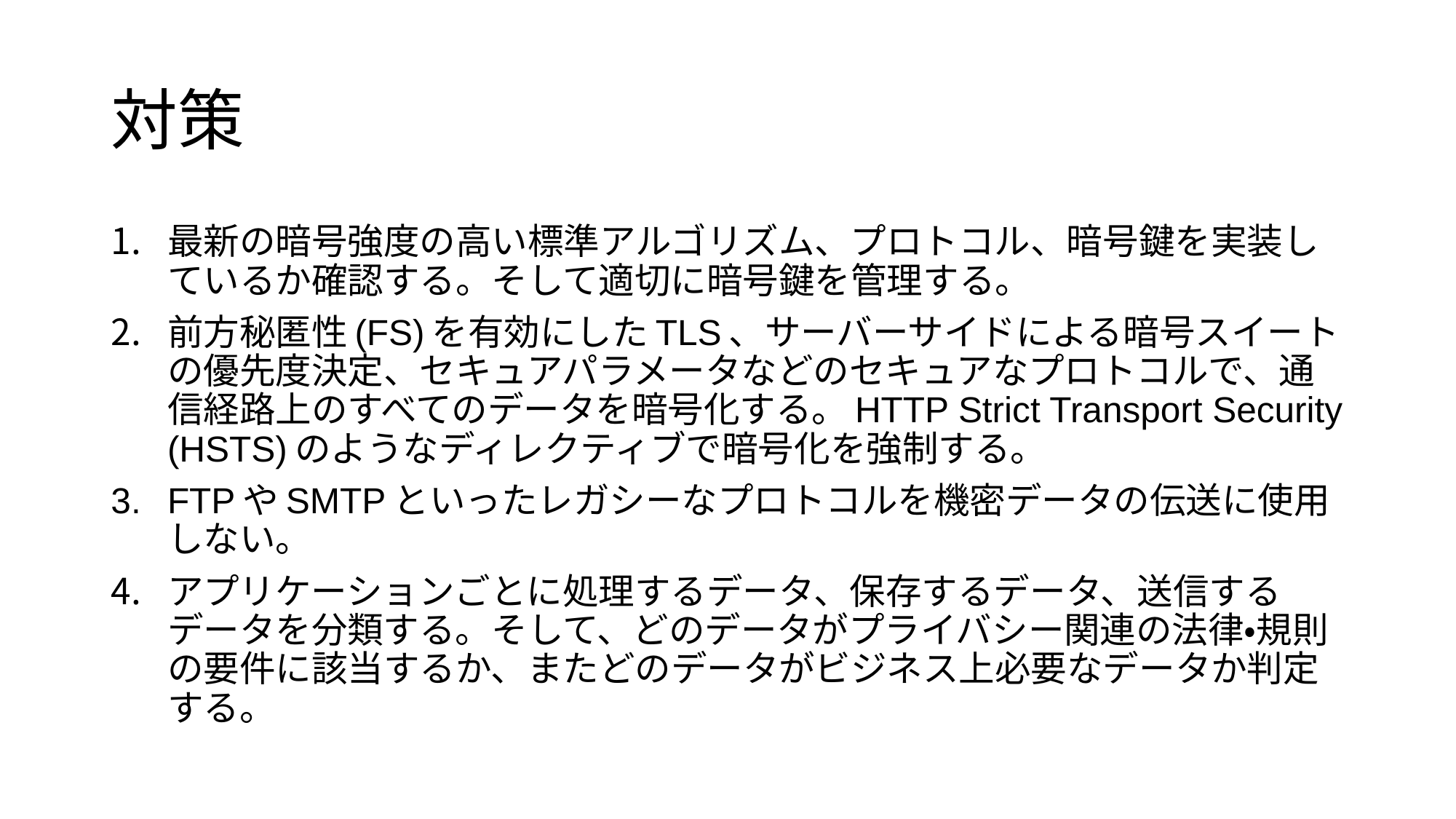

# 対策
最新の暗号強度の高い標準アルゴリズム、プロトコル、暗号鍵を実装しているか確認する。そして適切に暗号鍵を管理する。
前方秘匿性(FS)を有効にしたTLS、サーバーサイドによる暗号スイートの優先度決定、セキュアパラメータなどのセキュアなプロトコルで、通信経路上のすべてのデータを暗号化する。HTTP Strict Transport Security (HSTS)のようなディレクティブで暗号化を強制する。
FTPやSMTPといったレガシーなプロトコルを機密データの伝送に使用しない。
アプリケーションごとに処理するデータ、保存するデータ、送信するデータを分類する。そして、どのデータがプライバシー関連の法律・規則の要件に該当するか、またどのデータがビジネス上必要なデータか判定する。